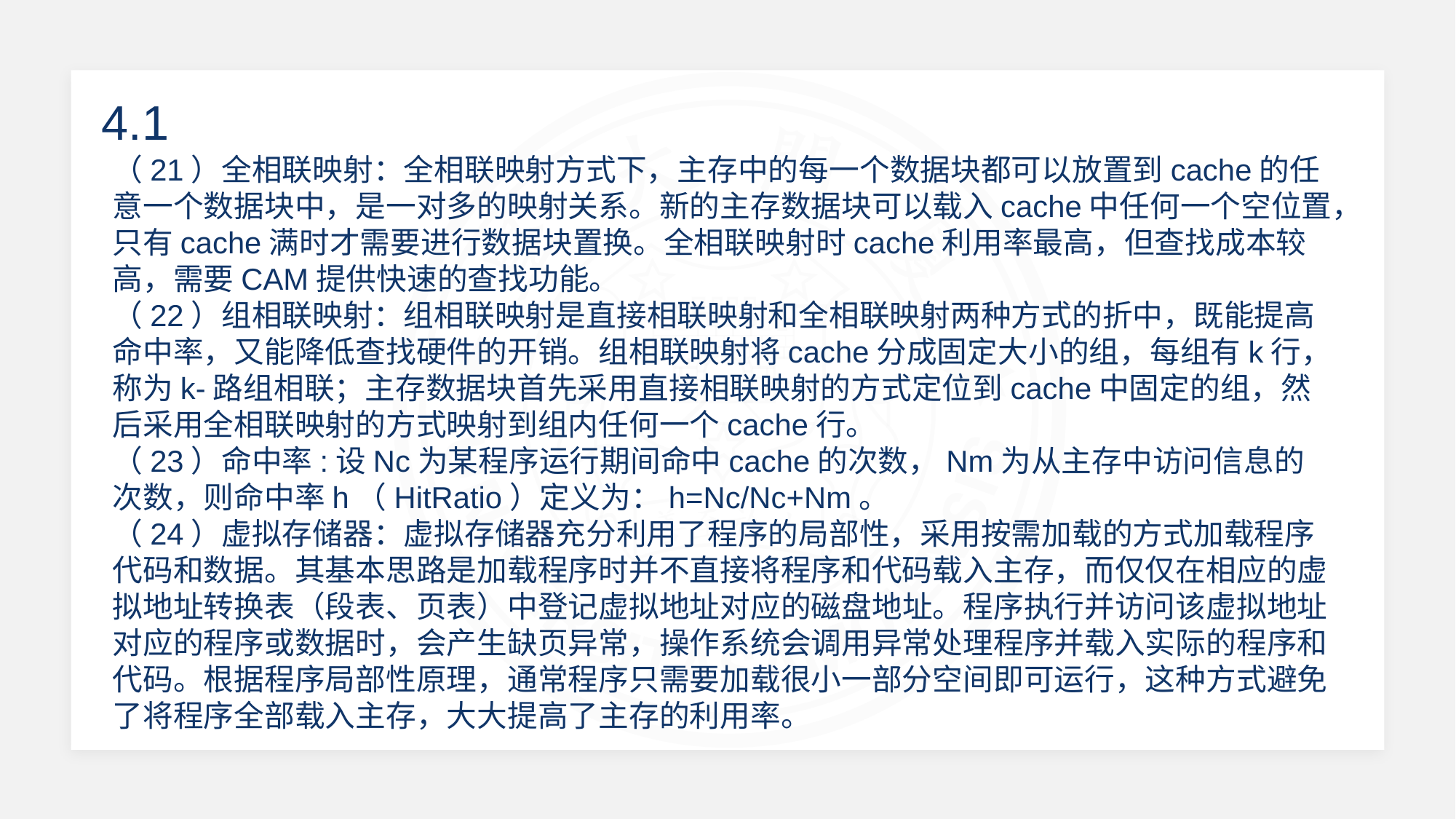

4.1
（21）全相联映射：全相联映射方式下，主存中的每一个数据块都可以放置到cache的任意一个数据块中，是一对多的映射关系。新的主存数据块可以载入cache中任何一个空位置，只有cache满时才需要进行数据块置换。全相联映射时cache利用率最高，但查找成本较高，需要CAM提供快速的查找功能。
（22）组相联映射：组相联映射是直接相联映射和全相联映射两种方式的折中，既能提高命中率，又能降低查找硬件的开销。组相联映射将cache分成固定大小的组，每组有k行，称为k-路组相联；主存数据块首先采用直接相联映射的方式定位到cache中固定的组，然后采用全相联映射的方式映射到组内任何一个cache行。
（23）命中率:设Nc为某程序运行期间命中cache的次数，Nm为从主存中访问信息的次数，则命中率h（HitRatio）定义为：h=Nc/Nc+Nm。
（24）虚拟存储器：虚拟存储器充分利用了程序的局部性，采用按需加载的方式加载程序代码和数据。其基本思路是加载程序时并不直接将程序和代码载入主存，而仅仅在相应的虚拟地址转换表（段表、页表）中登记虚拟地址对应的磁盘地址。程序执行并访问该虚拟地址对应的程序或数据时，会产生缺页异常，操作系统会调用异常处理程序并载入实际的程序和代码。根据程序局部性原理，通常程序只需要加载很小一部分空间即可运行，这种方式避免了将程序全部载入主存，大大提高了主存的利用率。